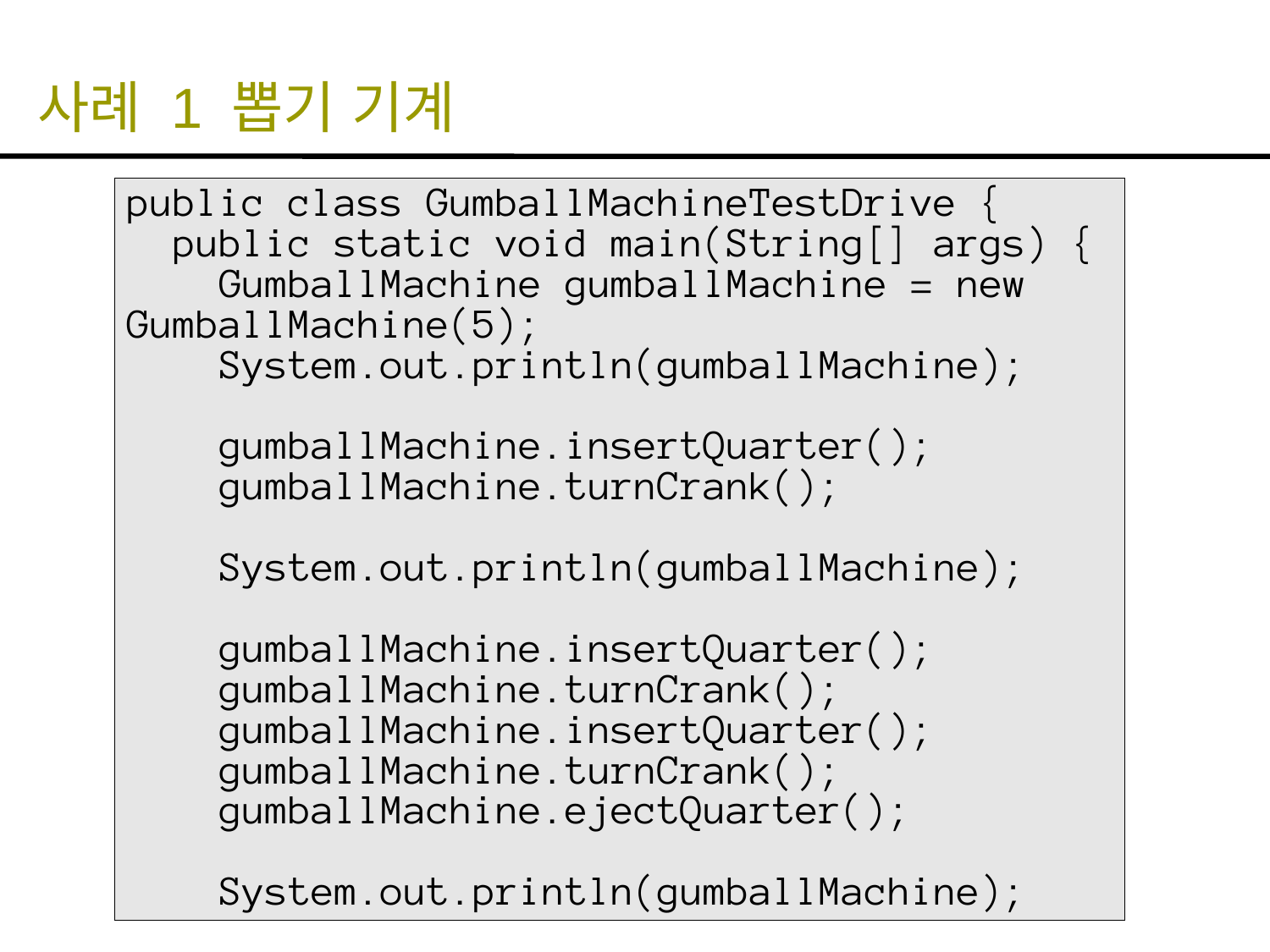

# 사례 1 뽑기 기계

public class GumballMachineTestDrive {
  public static void main(String[] args) {
    GumballMachine gumballMachine = new GumballMachine(5);
    System.out.println(gumballMachine);

    gumballMachine.insertQuarter();
    gumballMachine.turnCrank();

    System.out.println(gumballMachine);

    gumballMachine.insertQuarter();
    gumballMachine.turnCrank();
    gumballMachine.insertQuarter();
    gumballMachine.turnCrank();
    gumballMachine.ejectQuarter();

    System.out.println(gumballMachine);